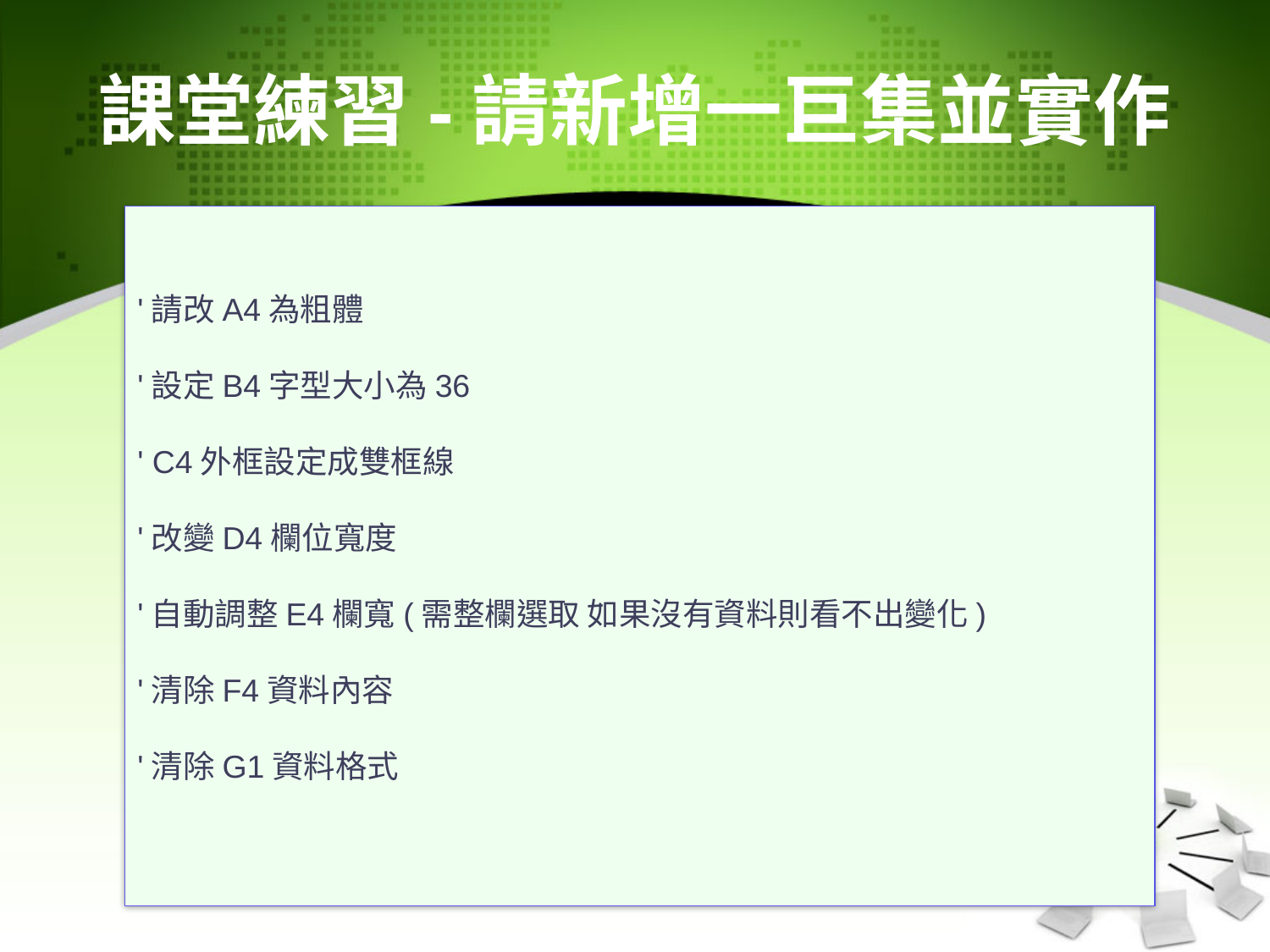

課堂練習-請新增一巨集並實作
'請改A4為粗體
'設定B4字型大小為36
' C4外框設定成雙框線
'改變D4欄位寬度
'自動調整E4欄寬(需整欄選取 如果沒有資料則看不出變化)
'清除F4資料內容
'清除G1資料格式
25